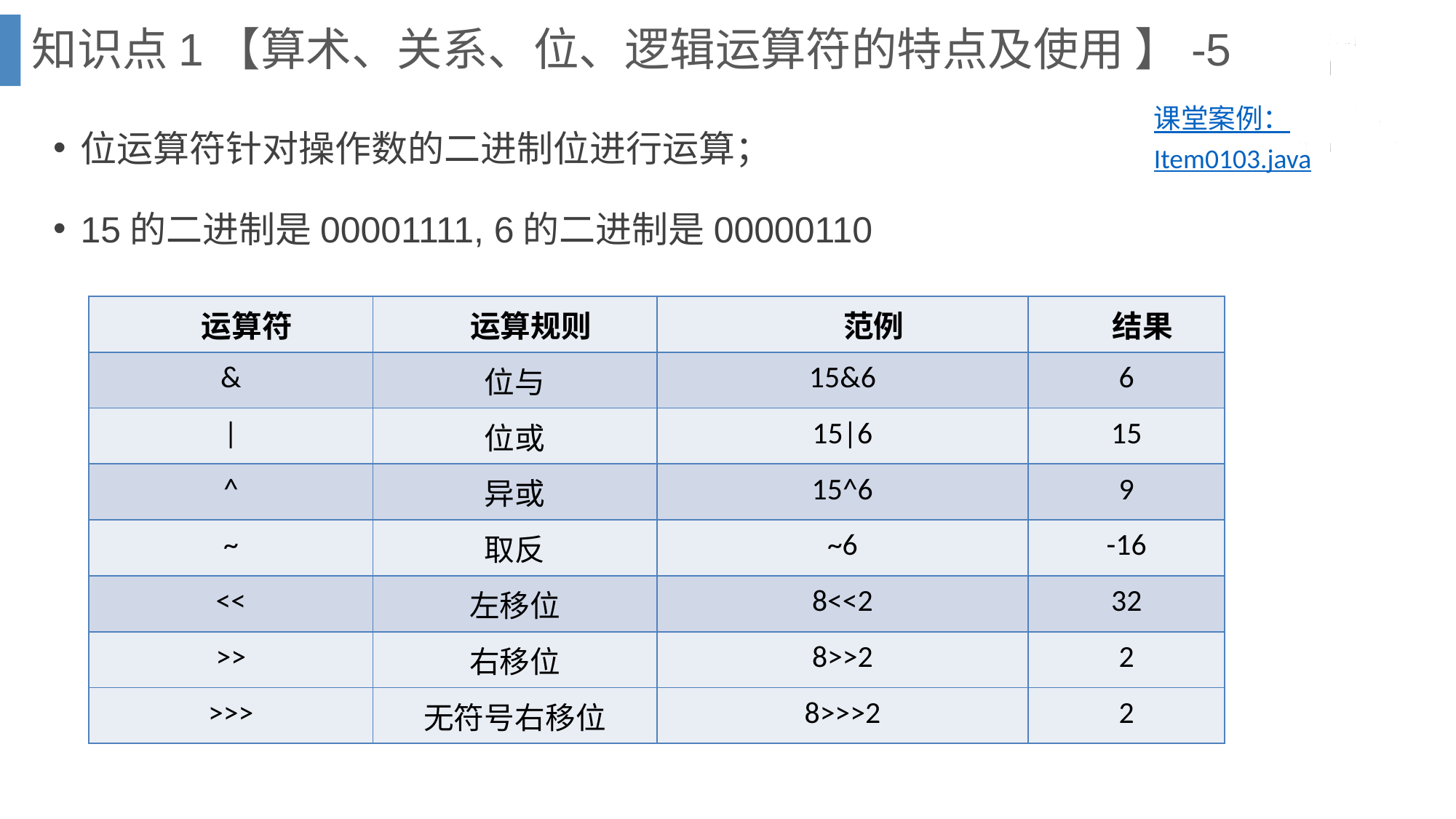

知识点1【算术、关系、位、逻辑运算符的特点及使用 】-5
课堂案例：Item0103.java
位运算符针对操作数的二进制位进行运算；
15的二进制是00001111, 6的二进制是00000110

| 运算符 | 运算规则 | 范例 | 结果 |
| --- | --- | --- | --- |
| & | 位与 | 15&6 | 6 |
| | | 位或 | 15|6 | 15 |
| ^ | 异或 | 15^6 | 9 |
| ~ | 取反 | ~6 | -16 |
| << | 左移位 | 8<<2 | 32 |
| >> | 右移位 | 8>>2 | 2 |
| >>> | 无符号右移位 | 8>>>2 | 2 |